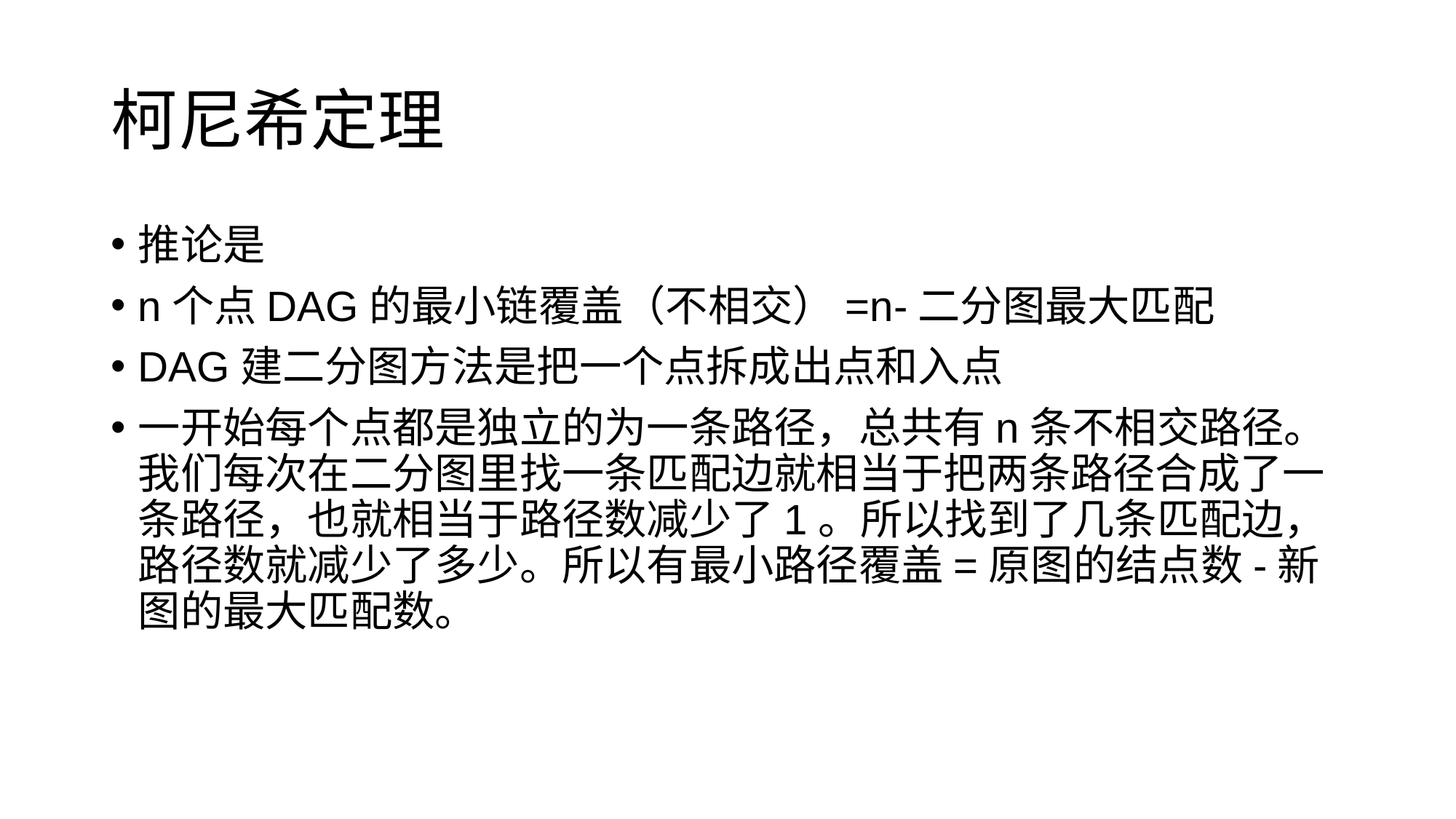

# 柯尼希定理
推论是
n个点DAG的最小链覆盖（不相交）=n-二分图最大匹配
DAG建二分图方法是把一个点拆成出点和入点
一开始每个点都是独立的为一条路径，总共有n条不相交路径。我们每次在二分图里找一条匹配边就相当于把两条路径合成了一条路径，也就相当于路径数减少了1。所以找到了几条匹配边，路径数就减少了多少。所以有最小路径覆盖=原图的结点数-新图的最大匹配数。